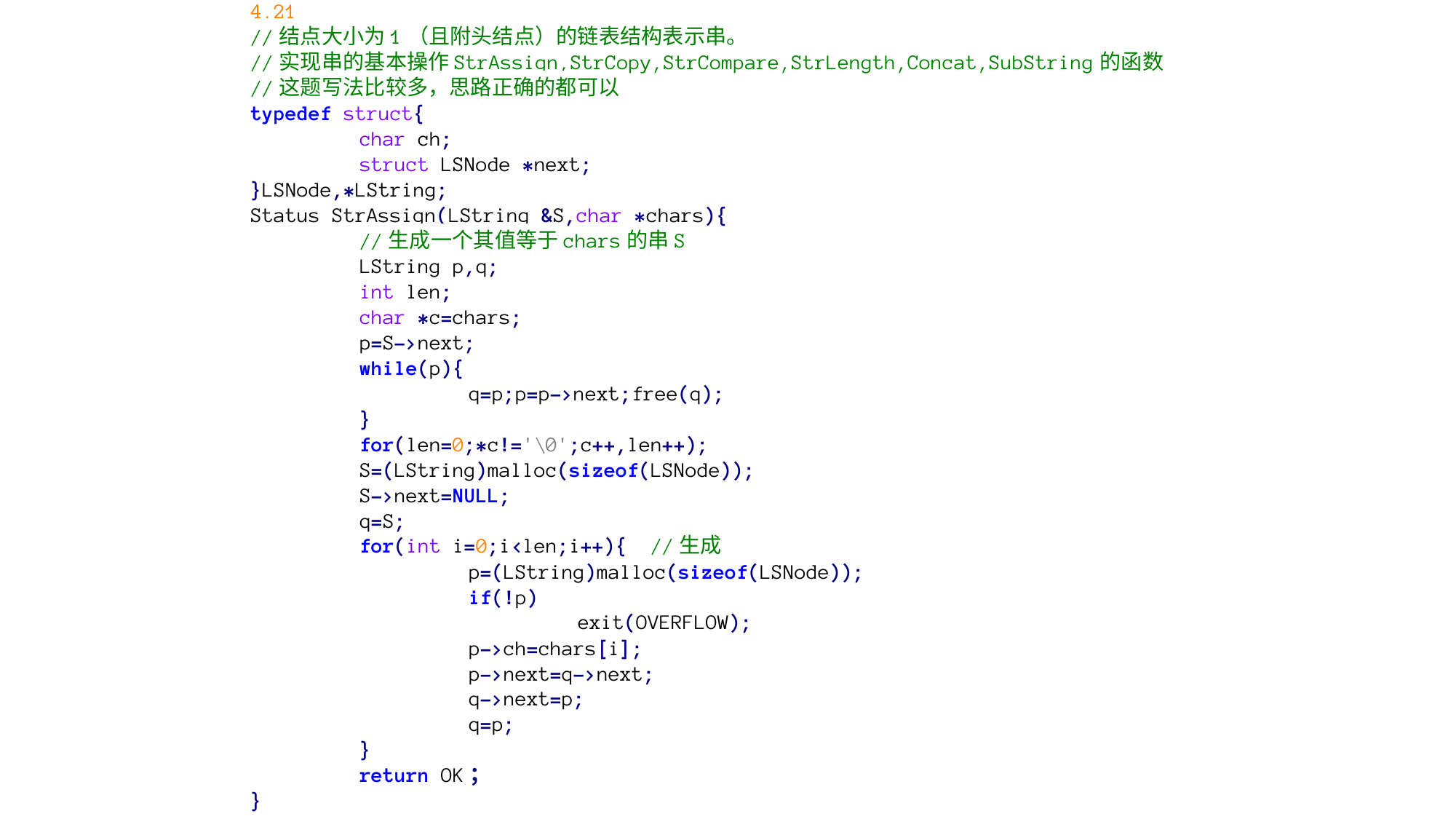

4.21
//结点大小为1（且附头结点）的链表结构表示串。
//实现串的基本操作StrAssign,StrCopy,StrCompare,StrLength,Concat,SubString的函数
//这题写法比较多，思路正确的都可以
typedef struct{
	char ch;
	struct LSNode *next;
}LSNode,*LString;
Status StrAssign(LString &S,char *chars){
	//生成一个其值等于chars的串S
	LString p,q;
	int len;
	char *c=chars;
	p=S->next;
	while(p){
		q=p;p=p->next;free(q);
	}
	for(len=0;*c!='\0';c++,len++);
	S=(LString)malloc(sizeof(LSNode));
	S->next=NULL;
	q=S;
	for(int i=0;i<len;i++){  //生成
		p=(LString)malloc(sizeof(LSNode));
		if(!p)
			exit(OVERFLOW);
		p->ch=chars[i];
		p->next=q->next;
		q->next=p;
		q=p;
	}
	return OK；
}